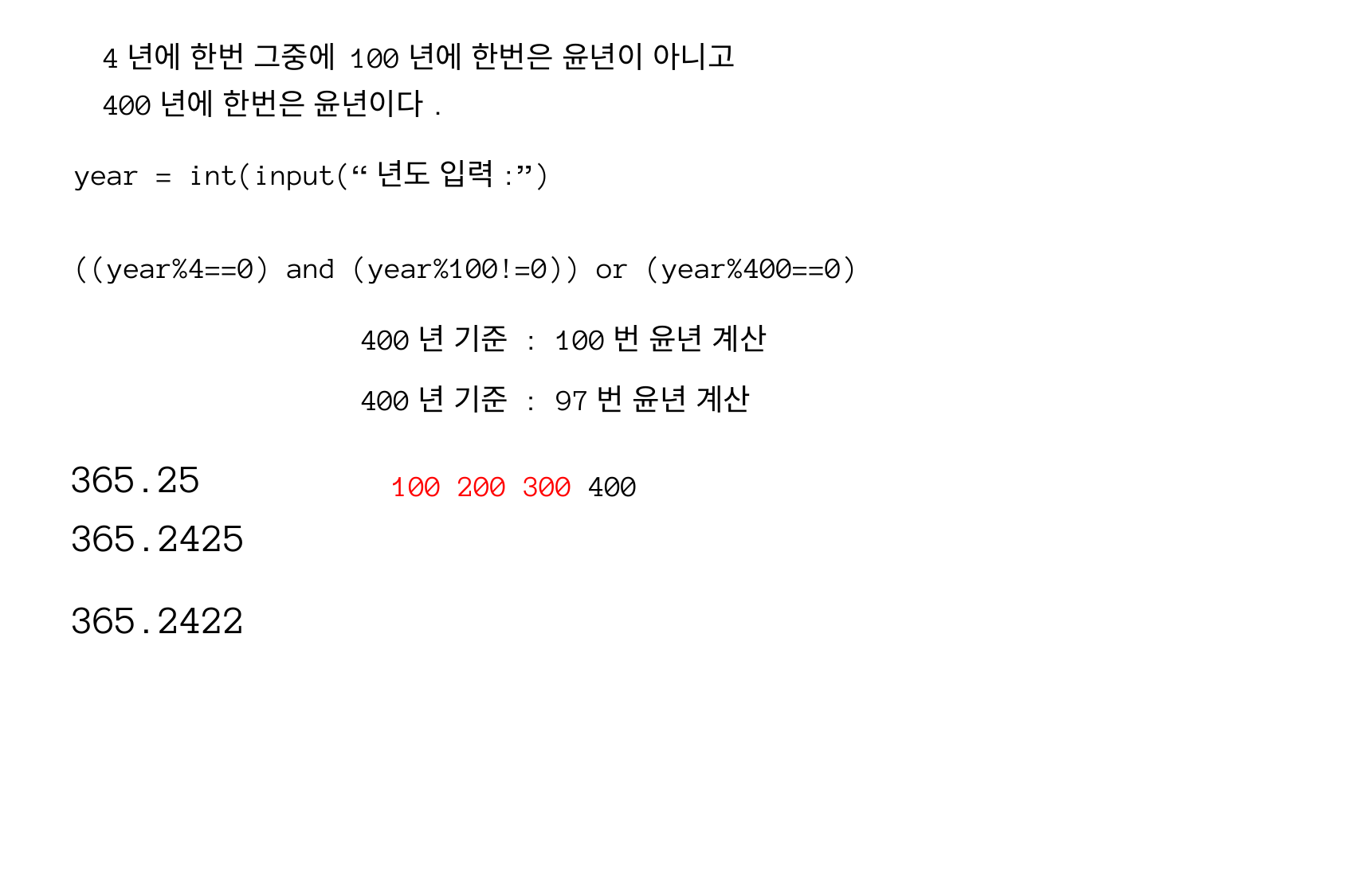

4년에 한번 그중에 100년에 한번은 윤년이 아니고
400년에 한번은 윤년이다.
year = int(input(“년도 입력:”)

((year%4==0) and (year%100!=0)) or (year%400==0)
400년 기준 : 100번 윤년 계산
400년 기준 : 97번 윤년 계산
365.25
100 200 300 400
365.2425
365.2422